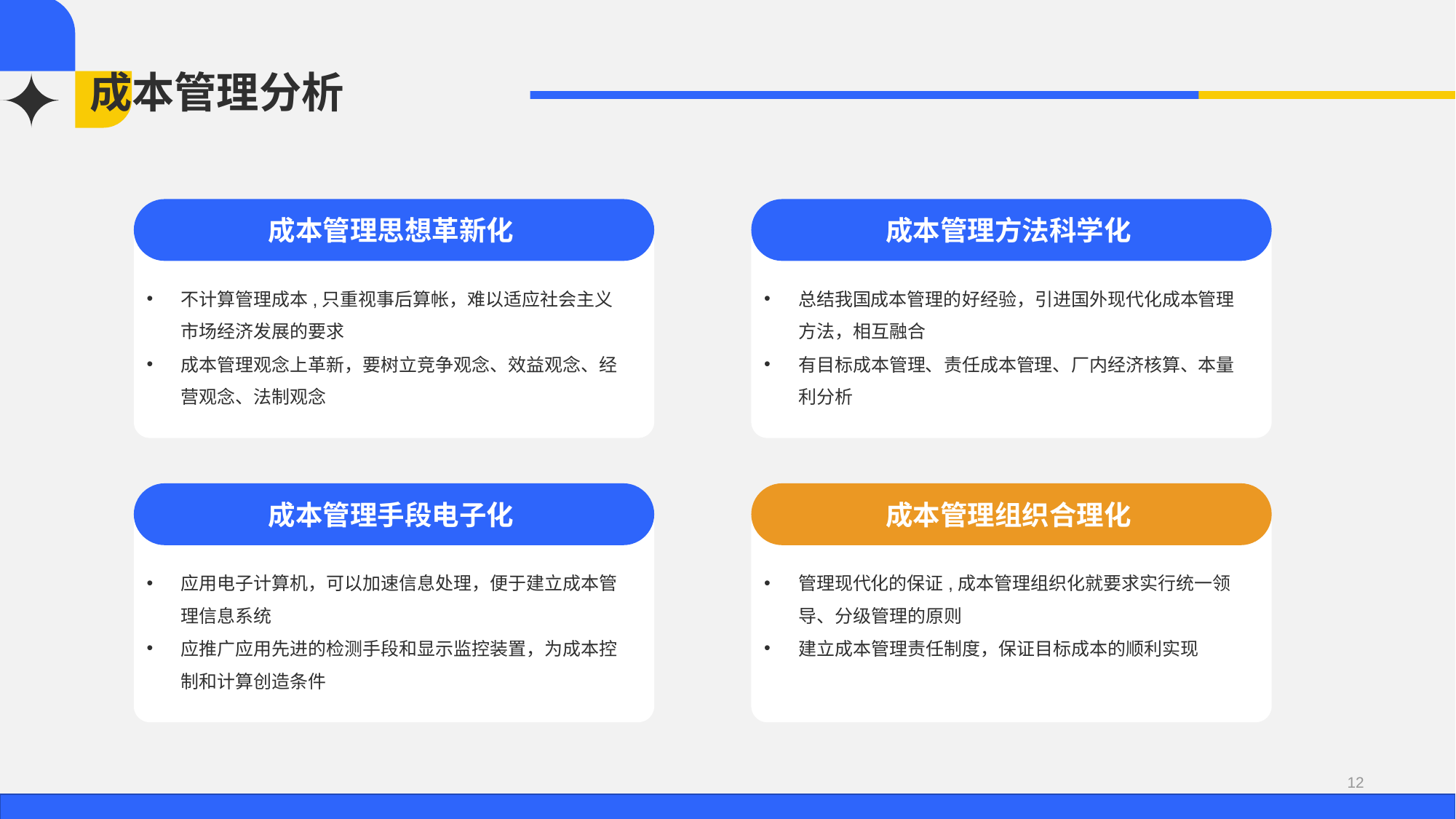

# 成本管理分析
成本管理思想革新化

不计算管理成本,只重视事后算帐，难以适应社会主义市场经济发展的要求
成本管理观念上革新，要树立竞争观念、效益观念、经营观念、法制观念
成本管理方法科学化

总结我国成本管理的好经验，引进国外现代化成本管理方法，相互融合
有目标成本管理、责任成本管理、厂内经济核算、本量利分析
成本管理手段电子化

应用电子计算机，可以加速信息处理，便于建立成本管理信息系统
应推广应用先进的检测手段和显示监控装置，为成本控制和计算创造条件
成本管理组织合理化

管理现代化的保证,成本管理组织化就要求实行统一领导、分级管理的原则
建立成本管理责任制度，保证目标成本的顺利实现
12